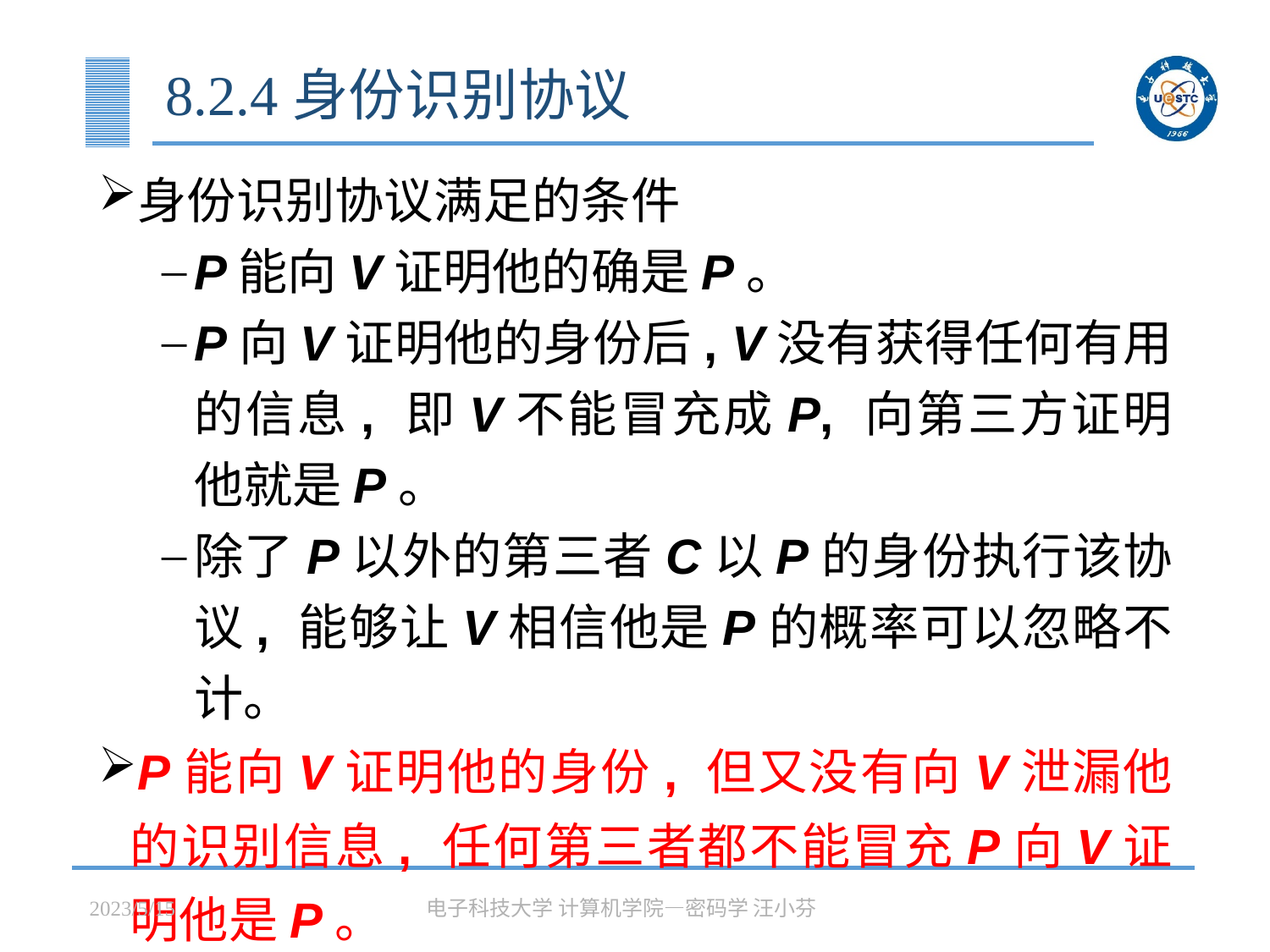

# 8.2.4身份识别协议
身份识别协议满足的条件
P能向V证明他的确是P。
P向V证明他的身份后, V没有获得任何有用的信息, 即V不能冒充成P, 向第三方证明他就是P。
除了P以外的第三者C以P的身份执行该协议, 能够让V相信他是P的概率可以忽略不计。
P能向V证明他的身份, 但又没有向V泄漏他的识别信息, 任何第三者都不能冒充P向V证明他是P。

2023/5/15
电子科技大学 计算机学院—密码学 汪小芬